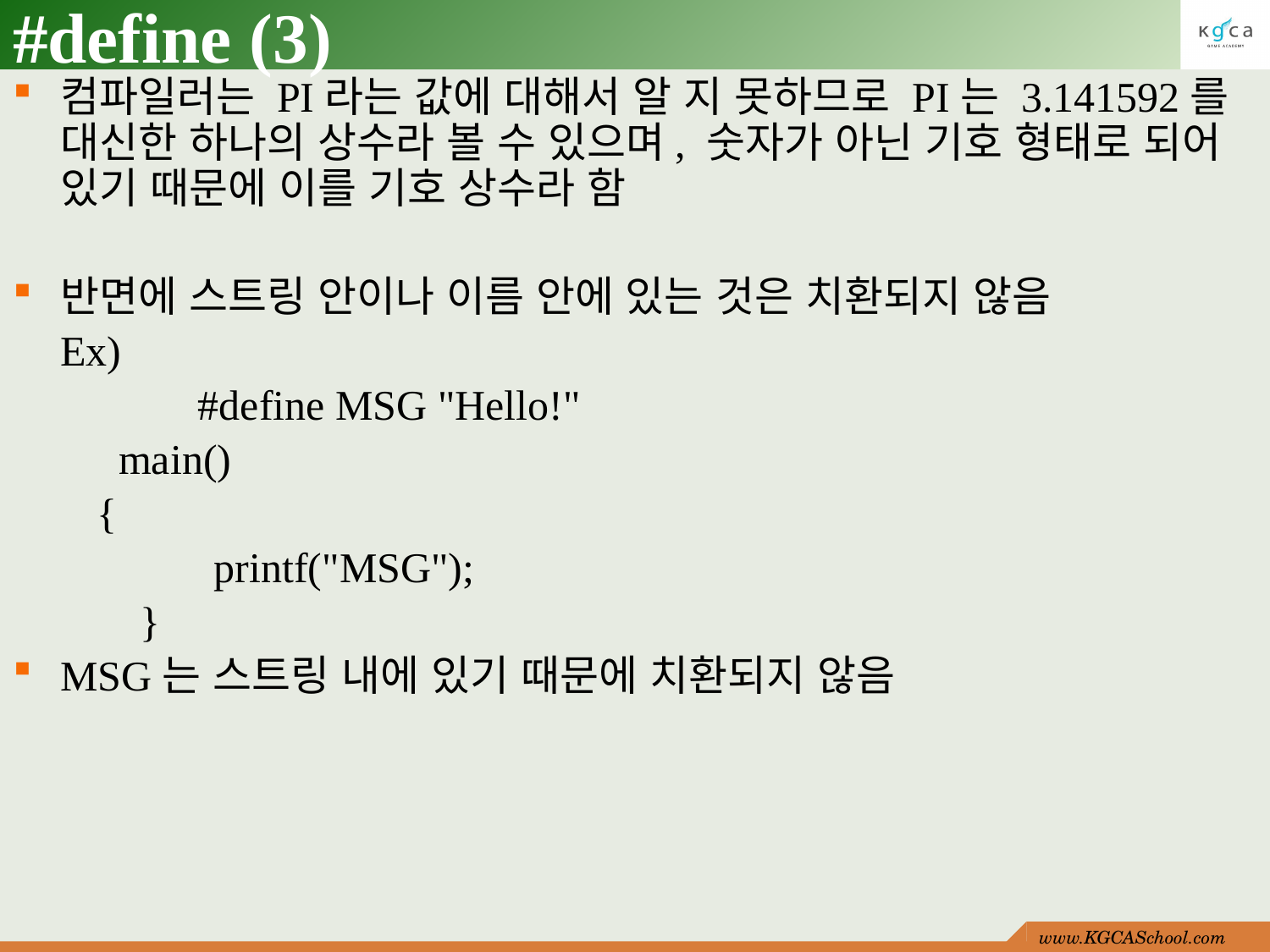

# #define (3)
컴파일러는 PI라는 값에 대해서 알 지 못하므로 PI는 3.141592를 대신한 하나의 상수라 볼 수 있으며, 숫자가 아닌 기호 형태로 되어 있기 때문에 이를 기호 상수라 함

반면에 스트링 안이나 이름 안에 있는 것은 치환되지 않음
	Ex)
   		 #define MSG "Hello!"
          main()
        {
 printf("MSG");
}
MSG는 스트링 내에 있기 때문에 치환되지 않음